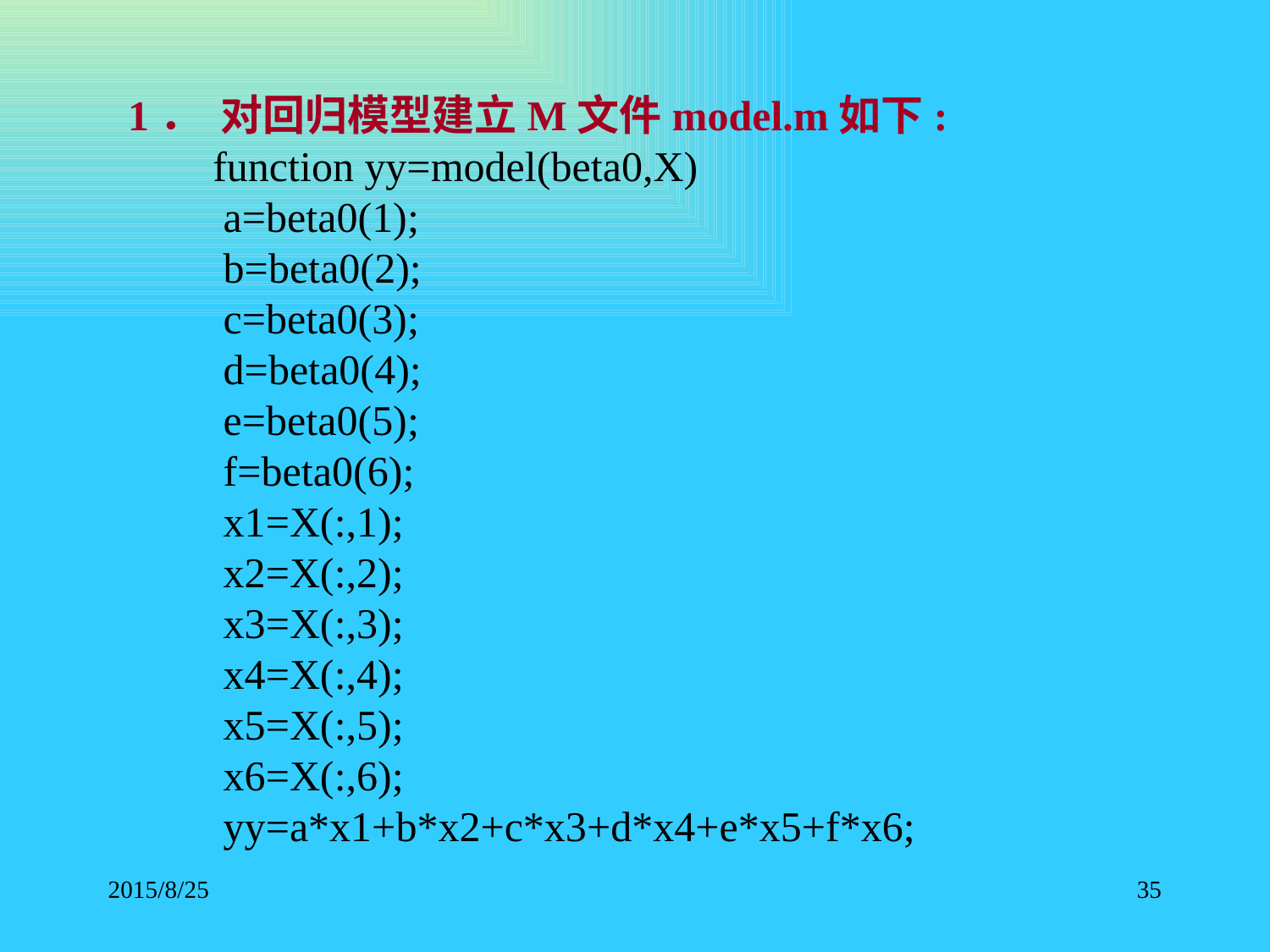

1．  对回归模型建立M文件model.m如下:
        function yy=model(beta0,X)
         a=beta0(1);
         b=beta0(2);
         c=beta0(3);
         d=beta0(4);
         e=beta0(5);
         f=beta0(6);
         x1=X(:,1);
         x2=X(:,2);
         x3=X(:,3);
         x4=X(:,4);
         x5=X(:,5);
         x6=X(:,6);
         yy=a*x1+b*x2+c*x3+d*x4+e*x5+f*x6;

2015/8/25
35